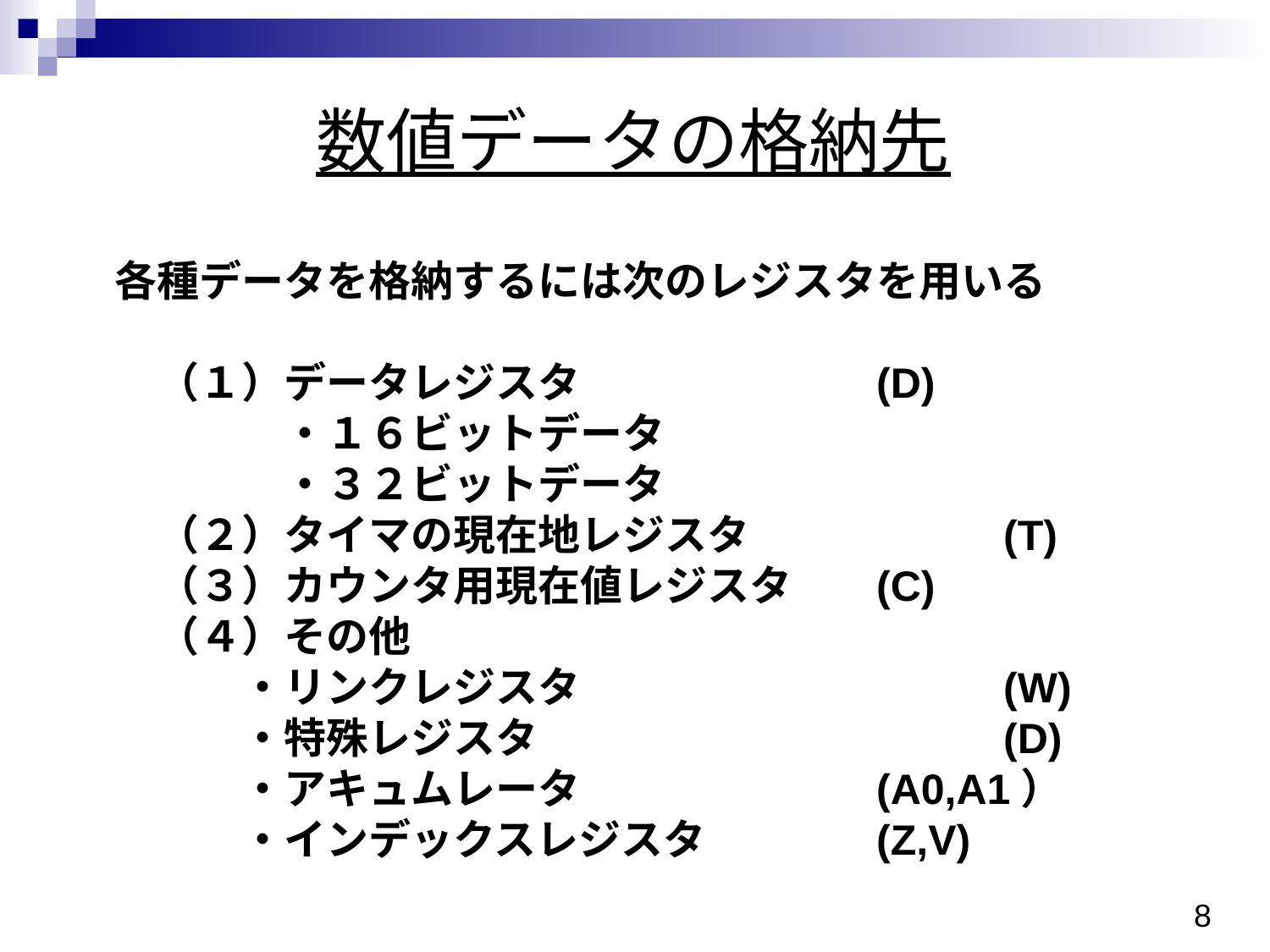

数値データの格納先
各種データを格納するには次のレジスタを用いる

　（１）データレジスタ　　　		(D)
　　　　・１６ビットデータ
　　　　・３２ビットデータ
　（２）タイマの現在地レジスタ　　　	(T)
　（３）カウンタ用現在値レジスタ  	(C)
　（４）その他
　　　・リンクレジスタ　　　　 		(W)
　　　・特殊レジスタ　　　　　 		(D)
　　　・アキュムレータ　　　   		(A0,A1）
　　　・インデックスレジスタ　		(Z,V)
8